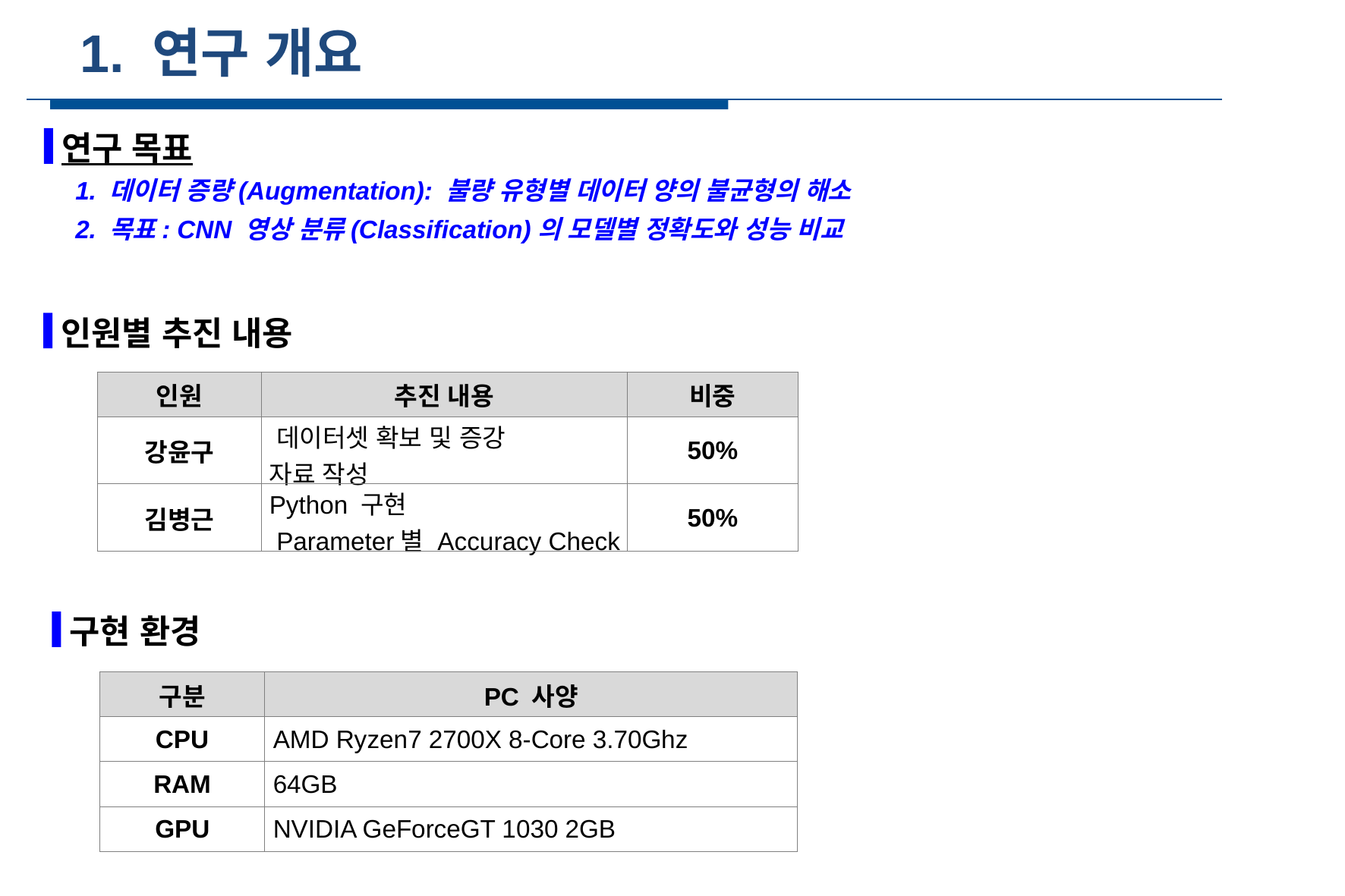

1. 연구 개요
세부일정

연구 목표
  1. 데이터 증량(Augmentation): 불량 유형별 데이터 양의 불균형의 해소
  2. 목표: CNN 영상 분류(Classification)의 모델별 정확도와 성능 비교

인원별 추진 내용

| 인원 | 추진 내용 | 비중 |
| --- | --- | --- |
| 강윤구 | 데이터셋 확보 및 증강 자료 작성 | 50% |
| 김병근 | Python 구현 Parameter별 Accuracy Check | 50% |
구현 환경

| 구분 | PC 사양 |
| --- | --- |
| CPU | AMD Ryzen7 2700X 8-Core 3.70Ghz |
| RAM | 64GB |
| GPU | NVIDIA GeForceGT 1030 2GB |